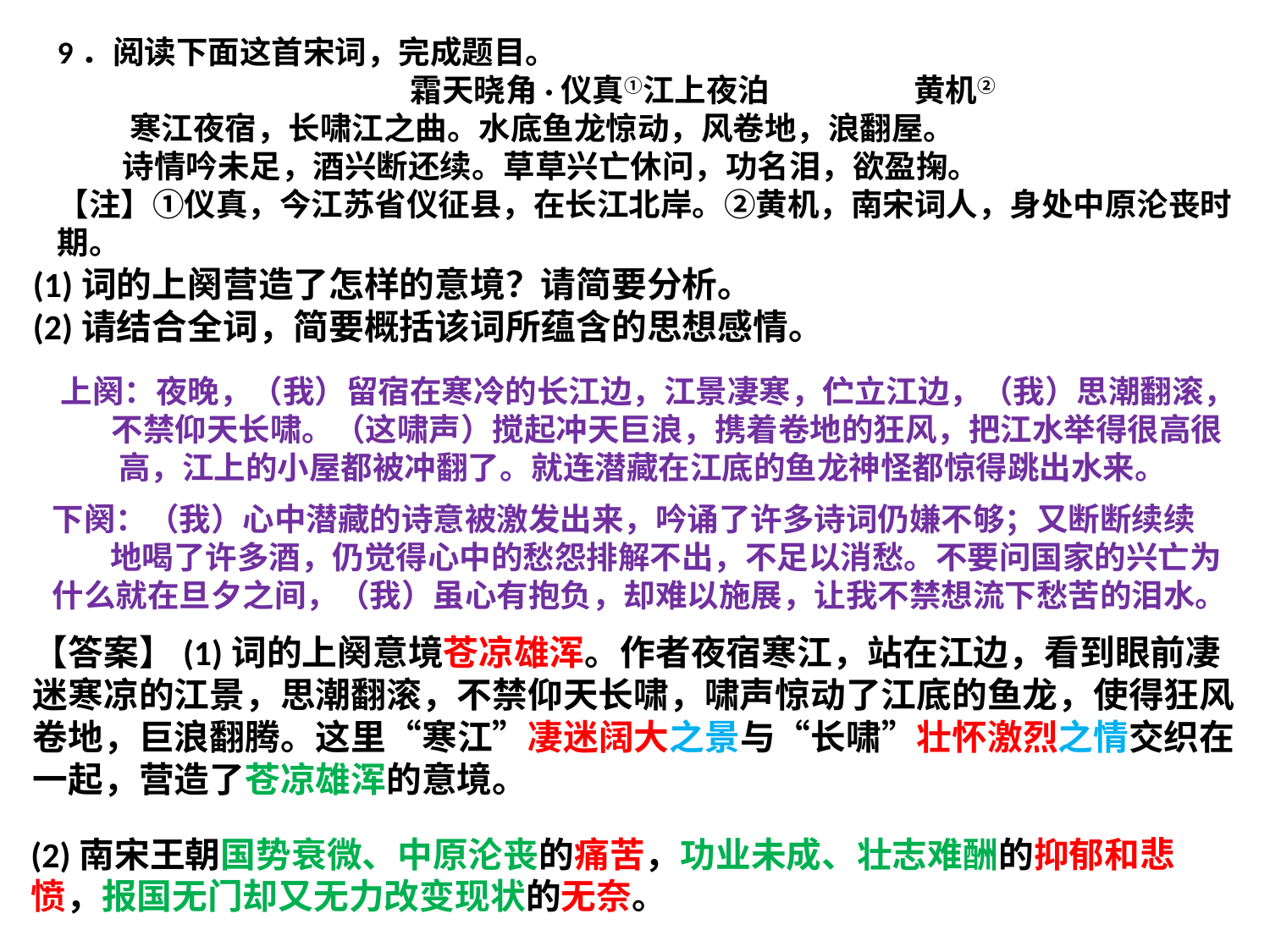

9．阅读下面这首宋词，完成题目。
                                                霜天晓角·仪真①江上夜泊                    黄机②
         寒江夜宿，长啸江之曲。水底鱼龙惊动，风卷地，浪翻屋。
        诗情吟未足，酒兴断还续。草草兴亡休问，功名泪，欲盈掬。
【注】①仪真，今江苏省仪征县，在长江北岸。②黄机，南宋词人，身处中原沦丧时期。
(1)词的上阕营造了怎样的意境？请简要分析。
(2)请结合全词，简要概括该词所蕴含的思想感情。
上阕：夜晚，（我）留宿在寒冷的长江边，江景凄寒，伫立江边，（我）思潮翻滚，
      不禁仰天长啸。（这啸声）搅起冲天巨浪，携着卷地的狂风，把江水举得很高很
       高，江上的小屋都被冲翻了。就连潜藏在江底的鱼龙神怪都惊得跳出水来。
下阕：（我）心中潜藏的诗意被激发出来，吟诵了许多诗词仍嫌不够；又断断续续
       地喝了许多酒，仍觉得心中的愁怨排解不出，不足以消愁。不要问国家的兴亡为什么就在旦夕之间，（我）虽心有抱负，却难以施展，让我不禁想流下愁苦的泪水。
【答案】(1)词的上阕意境苍凉雄浑。作者夜宿寒江，站在江边，看到眼前凄迷寒凉的江景，思潮翻滚，不禁仰天长啸，啸声惊动了江底的鱼龙，使得狂风卷地，巨浪翻腾。这里“寒江”凄迷阔大之景与“长啸”壮怀激烈之情交织在一起，营造了苍凉雄浑的意境。
(2)南宋王朝国势衰微、中原沦丧的痛苦，功业未成、壮志难酬的抑郁和悲愤，报国无门却又无力改变现状的无奈。